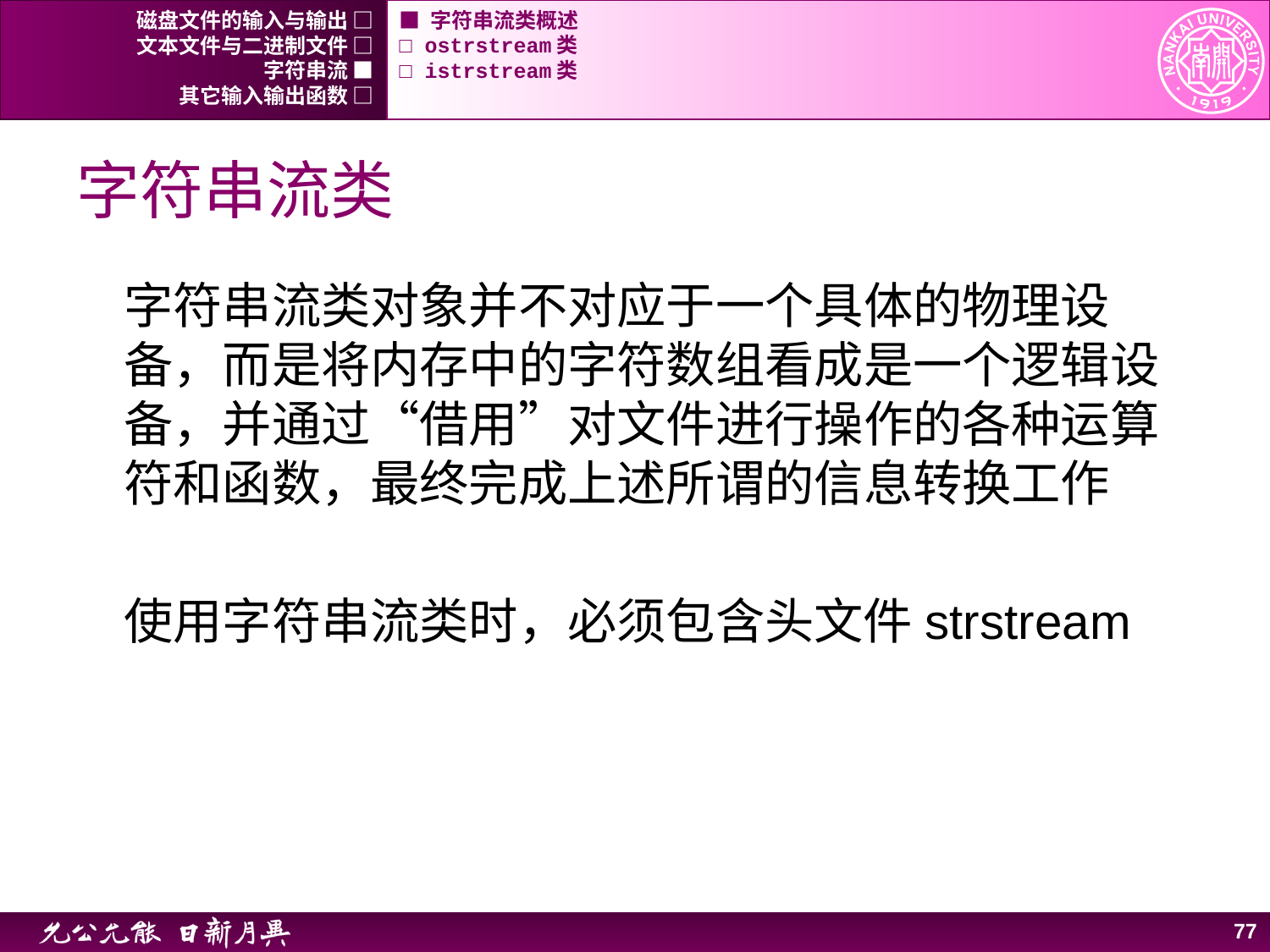

磁盘文件的输入与输出 □
■ 字符串流类概述
文本文件与二进制文件 □
□ ostrstream类
字符串流 ■
□ istrstream类
其它输入输出函数 □
# 字符串流类
字符串流类对象并不对应于一个具体的物理设备，而是将内存中的字符数组看成是一个逻辑设备，并通过“借用”对文件进行操作的各种运算符和函数，最终完成上述所谓的信息转换工作

使用字符串流类时，必须包含头文件strstream
77